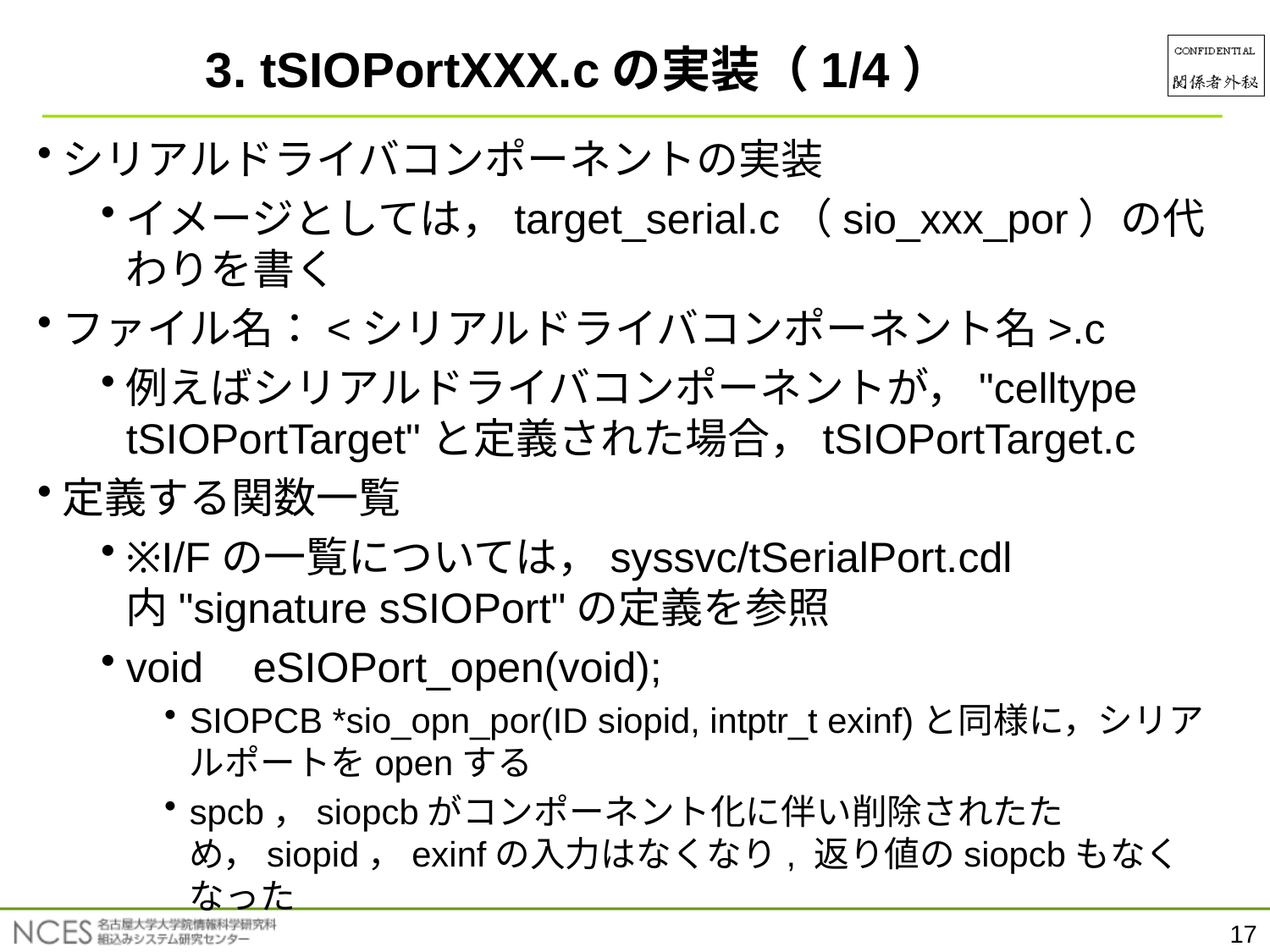

3. tSIOPortXXX.cの実装（1/4）
シリアルドライバコンポーネントの実装
イメージとしては，target_serial.c（sio_xxx_por）の代わりを書く
ファイル名：<シリアルドライバコンポーネント名>.c
例えばシリアルドライバコンポーネントが，"celltype tSIOPortTarget"と定義された場合，tSIOPortTarget.c
定義する関数一覧
※I/Fの一覧については，syssvc/tSerialPort.cdl内"signature sSIOPort"の定義を参照
void	eSIOPort_open(void);
SIOPCB *sio_opn_por(ID siopid, intptr_t exinf)と同様に，シリアルポートをopenする
spcb，siopcbがコンポーネント化に伴い削除されたため，siopid，exinfの入力はなくなり, 返り値のsiopcbもなくなった

17